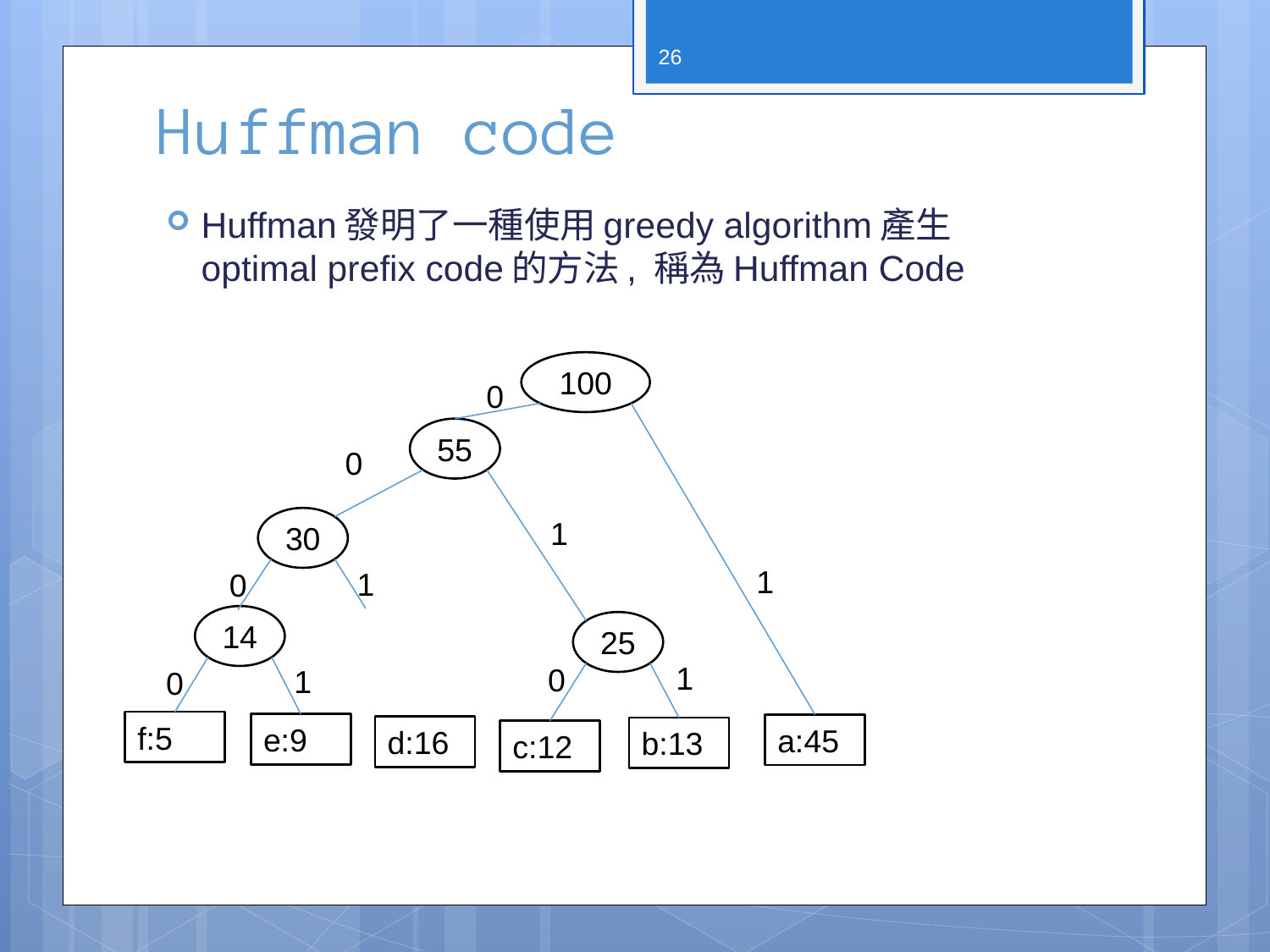

# Huffman code
26
Huffman發明了一種使用greedy algorithm產生optimal prefix code的方法, 稱為Huffman Code

100
0
55
0
1
30
1
1
0
14
25
1
0
1
0
f:5
e:9
a:45
d:16
b:13
c:12